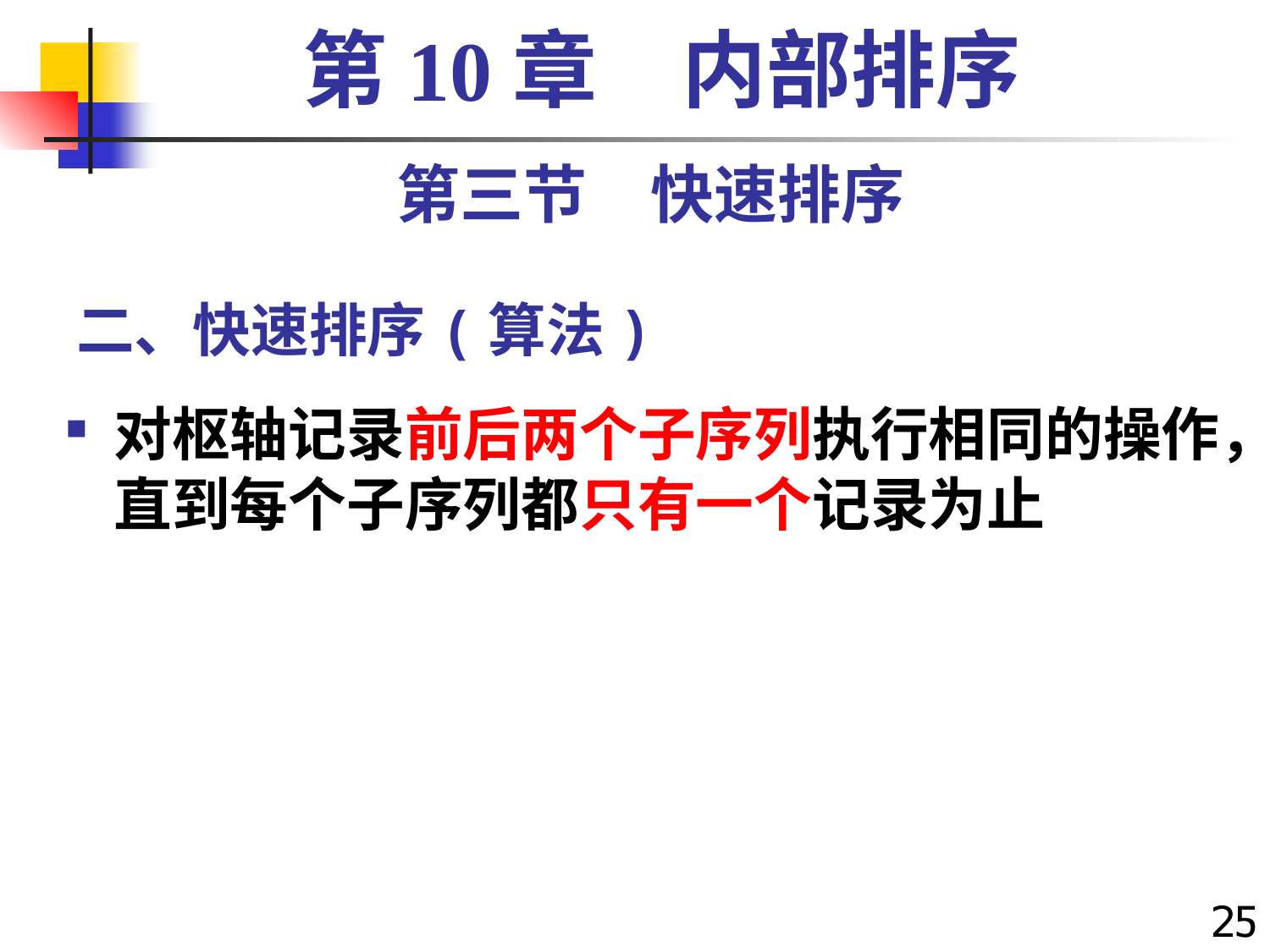

第10章　内部排序
第三节　快速排序
# 二、快速排序(算法)
对枢轴记录前后两个子序列执行相同的操作，直到每个子序列都只有一个记录为止
25